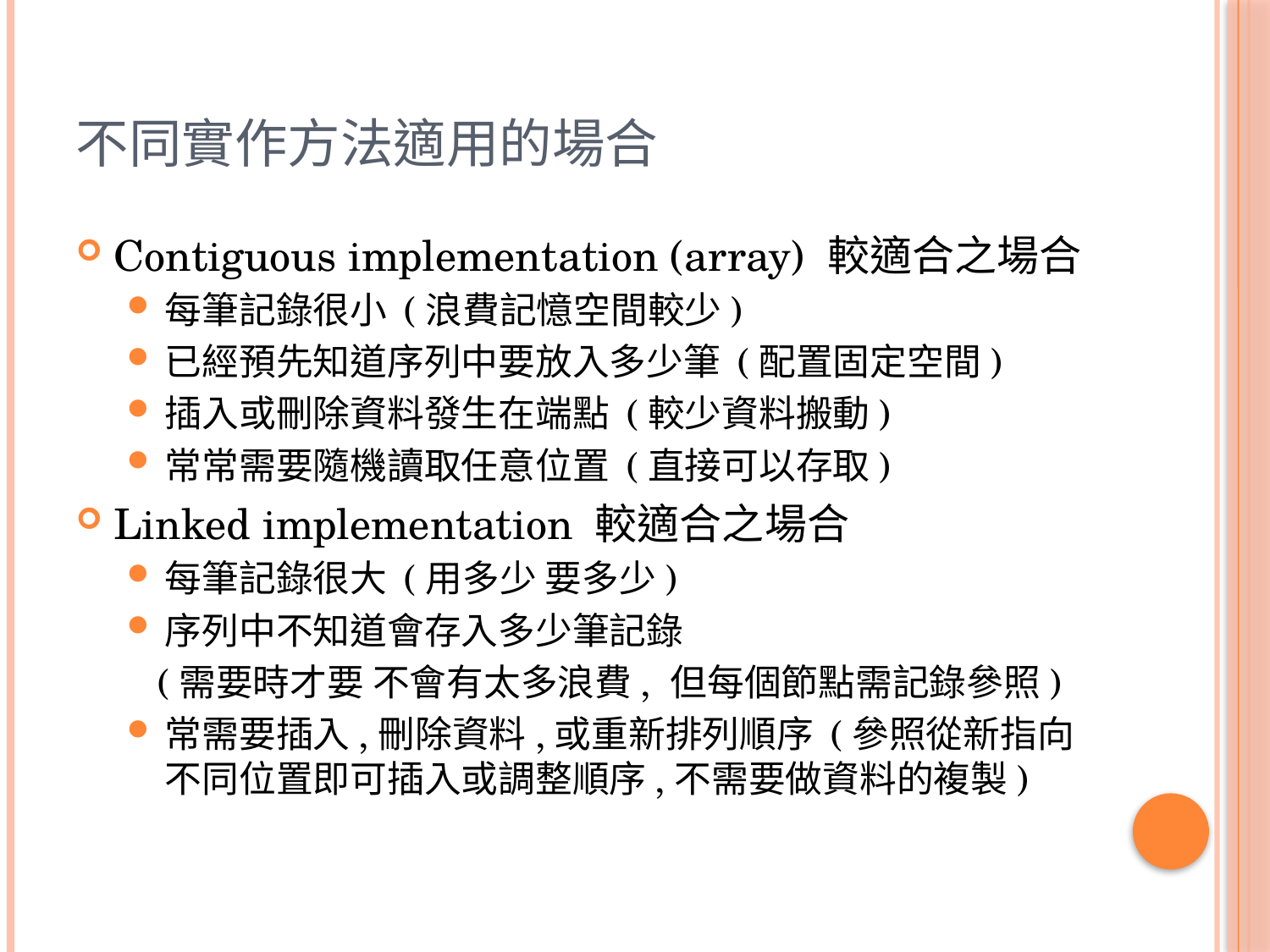

# 不同實作方法適用的場合
Contiguous implementation (array) 較適合之場合
每筆記錄很小 (浪費記憶空間較少)
已經預先知道序列中要放入多少筆 (配置固定空間)
插入或刪除資料發生在端點 (較少資料搬動)
常常需要隨機讀取任意位置 (直接可以存取)
Linked implementation 較適合之場合
每筆記錄很大 (用多少 要多少)
序列中不知道會存入多少筆記錄
   (需要時才要 不會有太多浪費, 但每個節點需記錄參照)
常需要插入,刪除資料,或重新排列順序 (參照從新指向不同位置即可插入或調整順序,不需要做資料的複製)